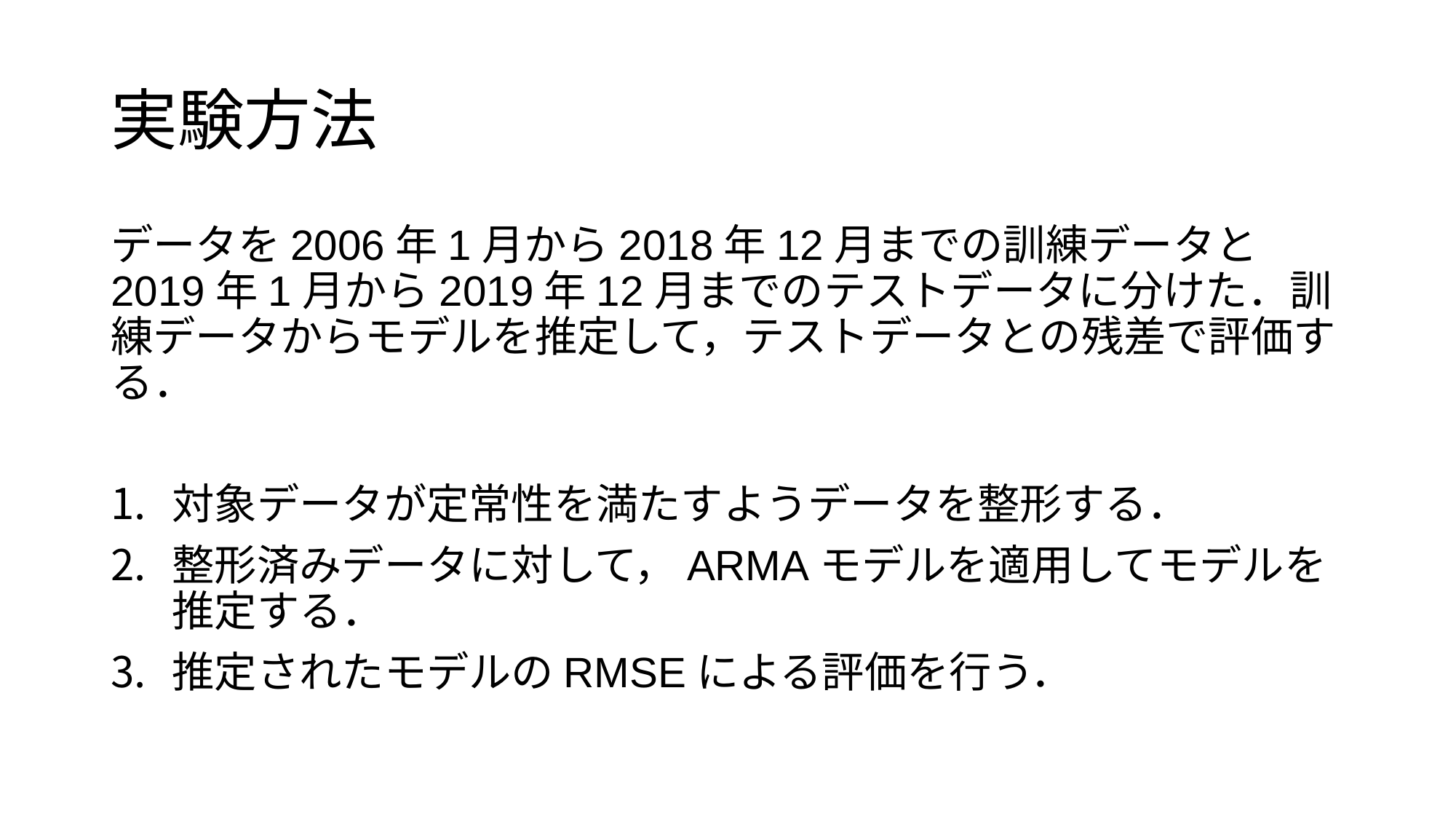

# 実験方法
データを2006年1月から2018年12月までの訓練データと2019年1月から2019年12月までのテストデータに分けた．訓練データからモデルを推定して，テストデータとの残差で評価する．

対象データが定常性を満たすようデータを整形する．
整形済みデータに対して，ARMAモデルを適用してモデルを推定する．
推定されたモデルのRMSEによる評価を行う．